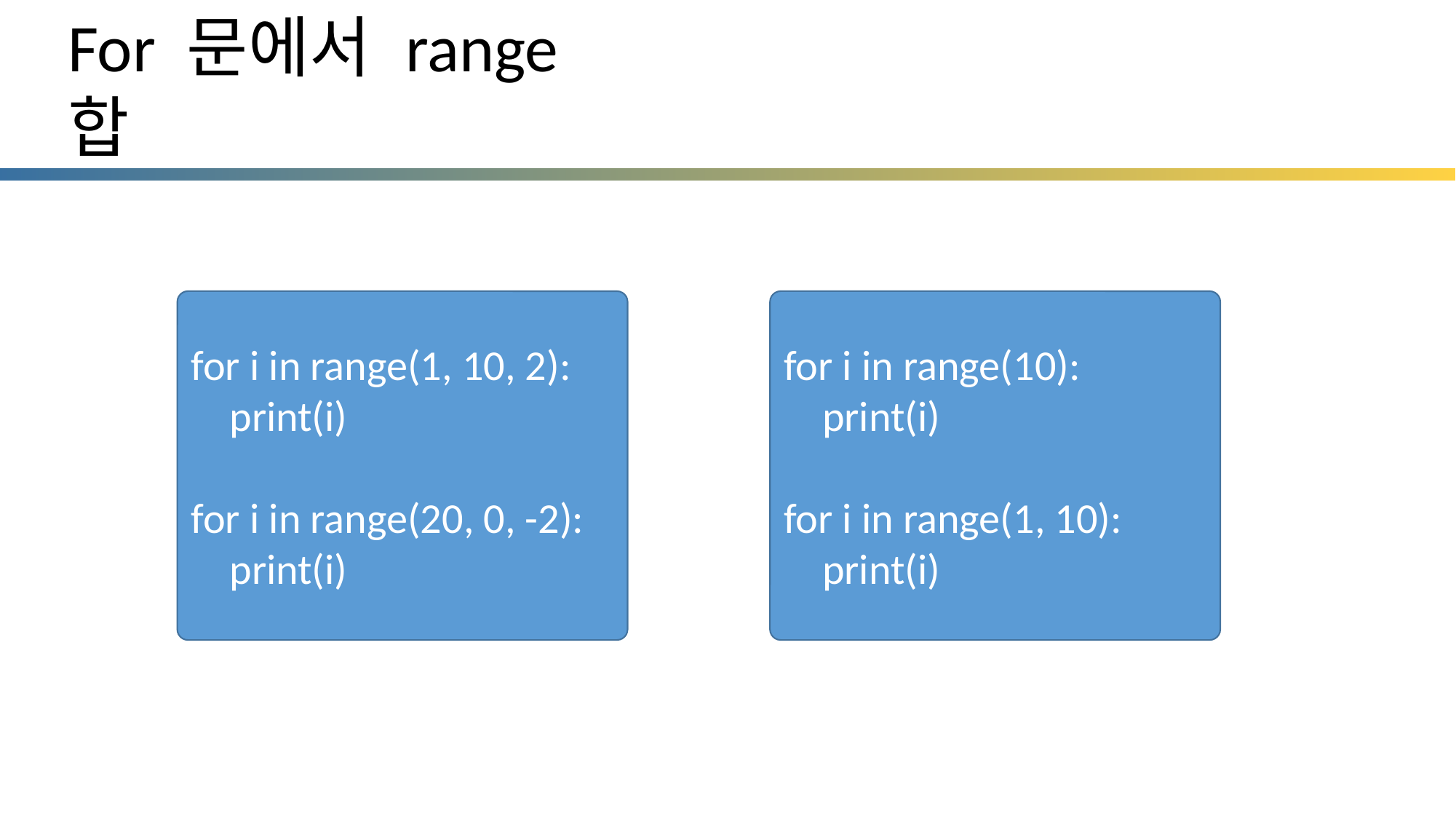

# For 문에서 range 합
for i in range(1, 10, 2):
    print(i)

for i in range(20, 0, -2):
    print(i)
for i in range(10):
    print(i)

for i in range(1, 10):
    print(i)